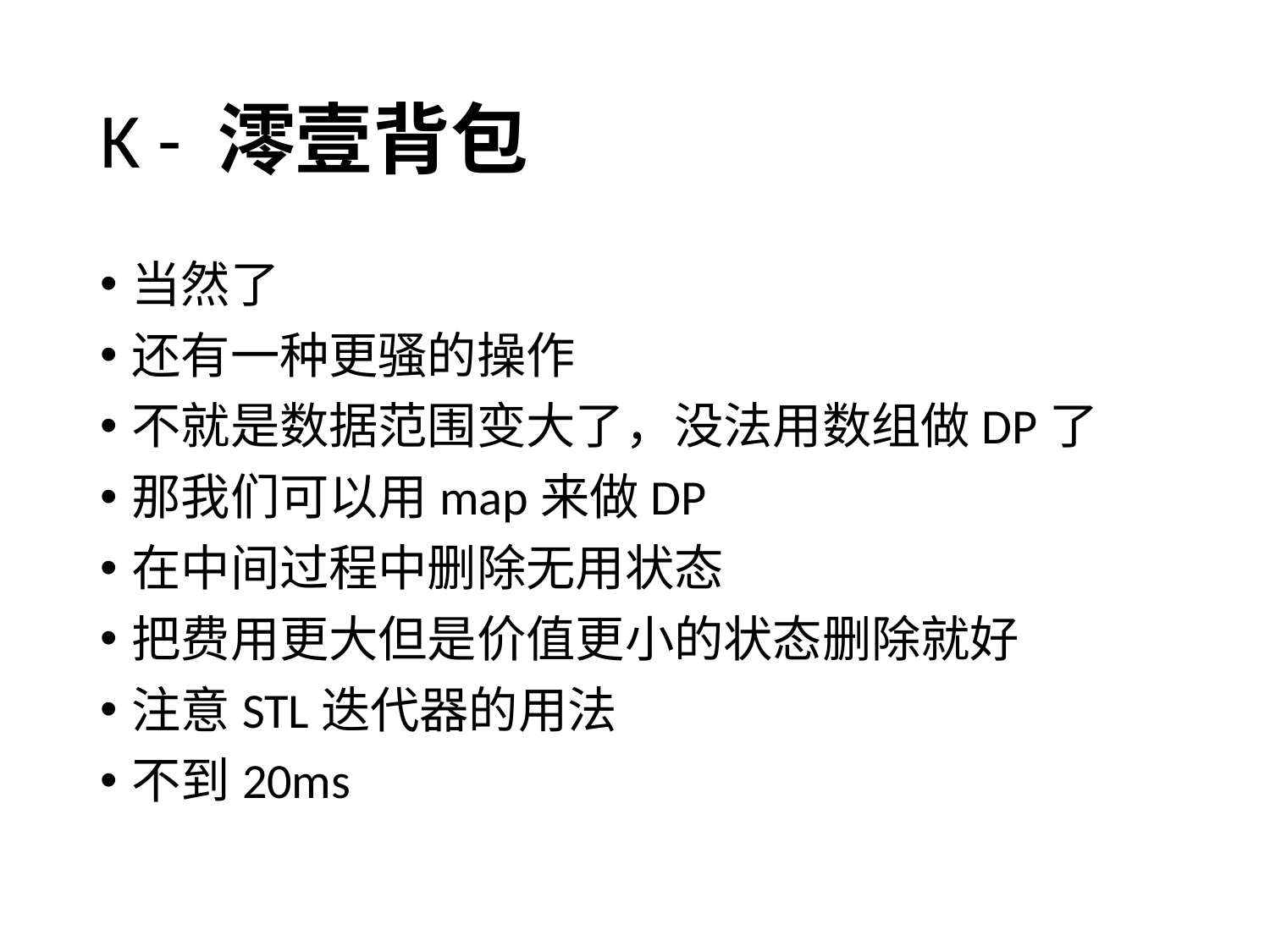

# K - 澪壹背包
当然了
还有一种更骚的操作
不就是数据范围变大了，没法用数组做DP了
那我们可以用map来做DP
在中间过程中删除无用状态
把费用更大但是价值更小的状态删除就好
注意STL迭代器的用法
不到20ms